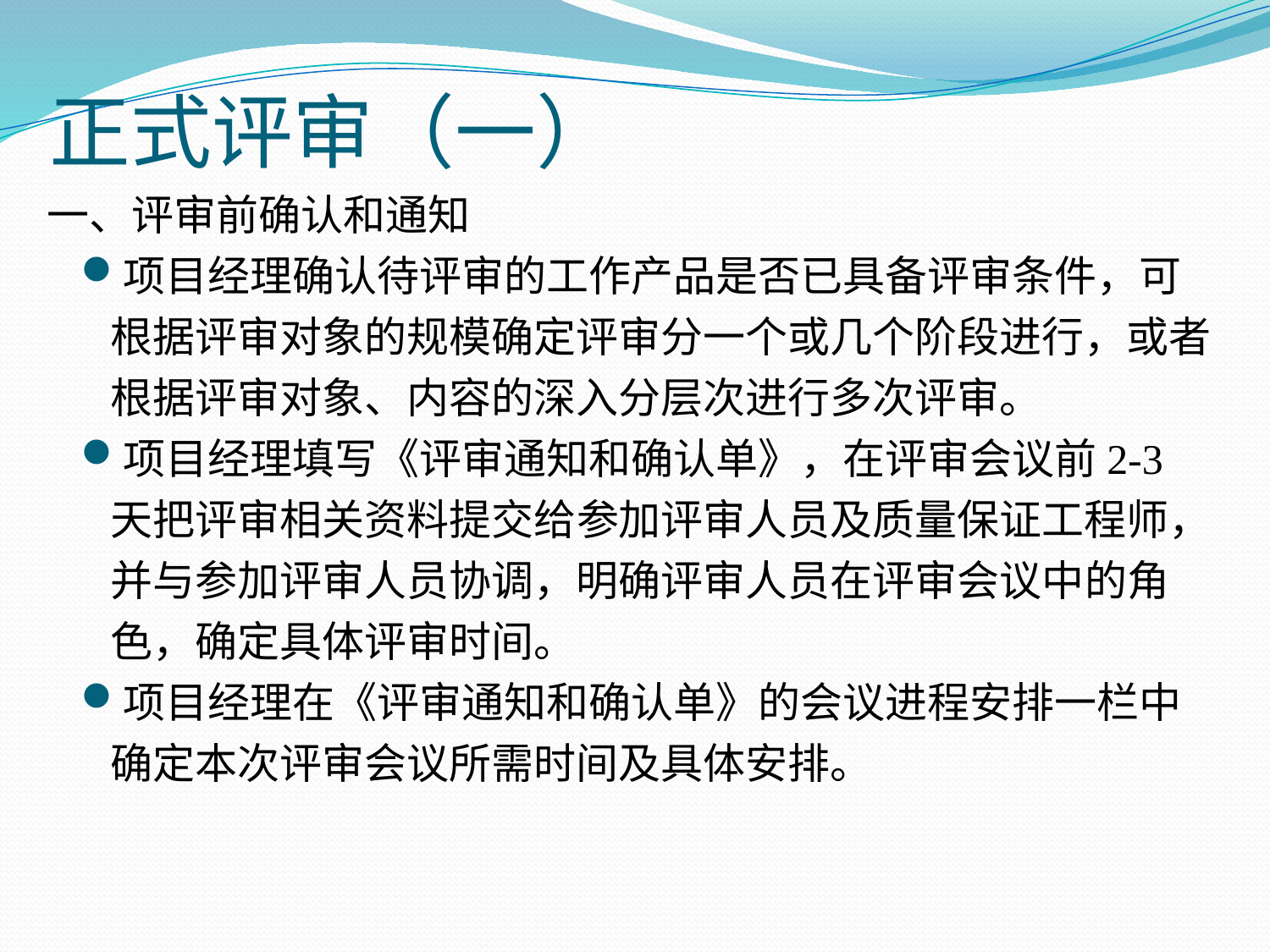

正式评审（一）
一、评审前确认和通知
项目经理确认待评审的工作产品是否已具备评审条件，可根据评审对象的规模确定评审分一个或几个阶段进行，或者根据评审对象、内容的深入分层次进行多次评审。
项目经理填写《评审通知和确认单》，在评审会议前2-3天把评审相关资料提交给参加评审人员及质量保证工程师，并与参加评审人员协调，明确评审人员在评审会议中的角色，确定具体评审时间。
项目经理在《评审通知和确认单》的会议进程安排一栏中确定本次评审会议所需时间及具体安排。